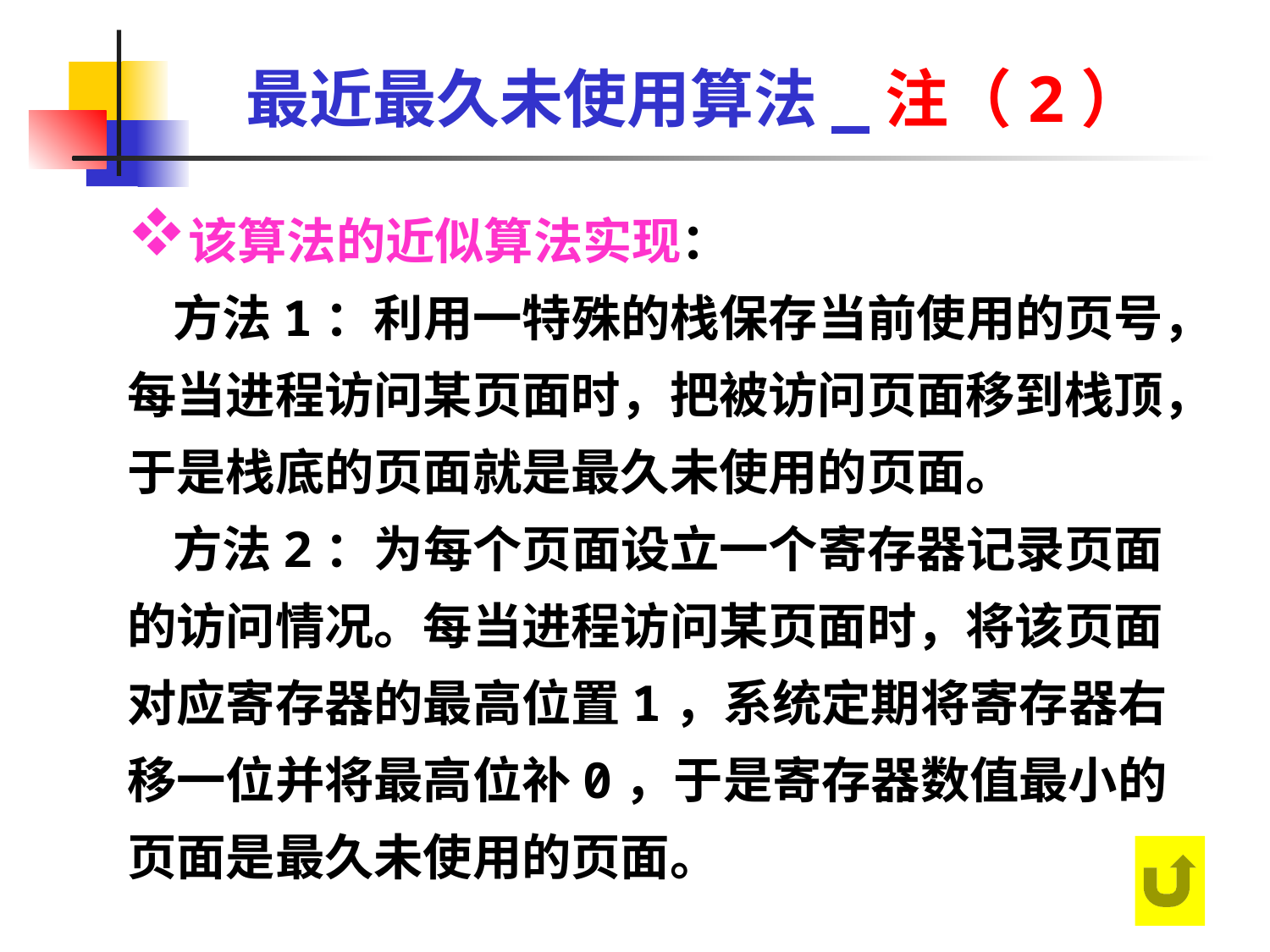

# 最近最久未使用算法_注（2）
该算法的近似算法实现：
   方法1：利用一特殊的栈保存当前使用的页号，每当进程访问某页面时，把被访问页面移到栈顶，于是栈底的页面就是最久未使用的页面。
   方法2：为每个页面设立一个寄存器记录页面的访问情况。每当进程访问某页面时，将该页面对应寄存器的最高位置1，系统定期将寄存器右移一位并将最高位补0，于是寄存器数值最小的页面是最久未使用的页面。